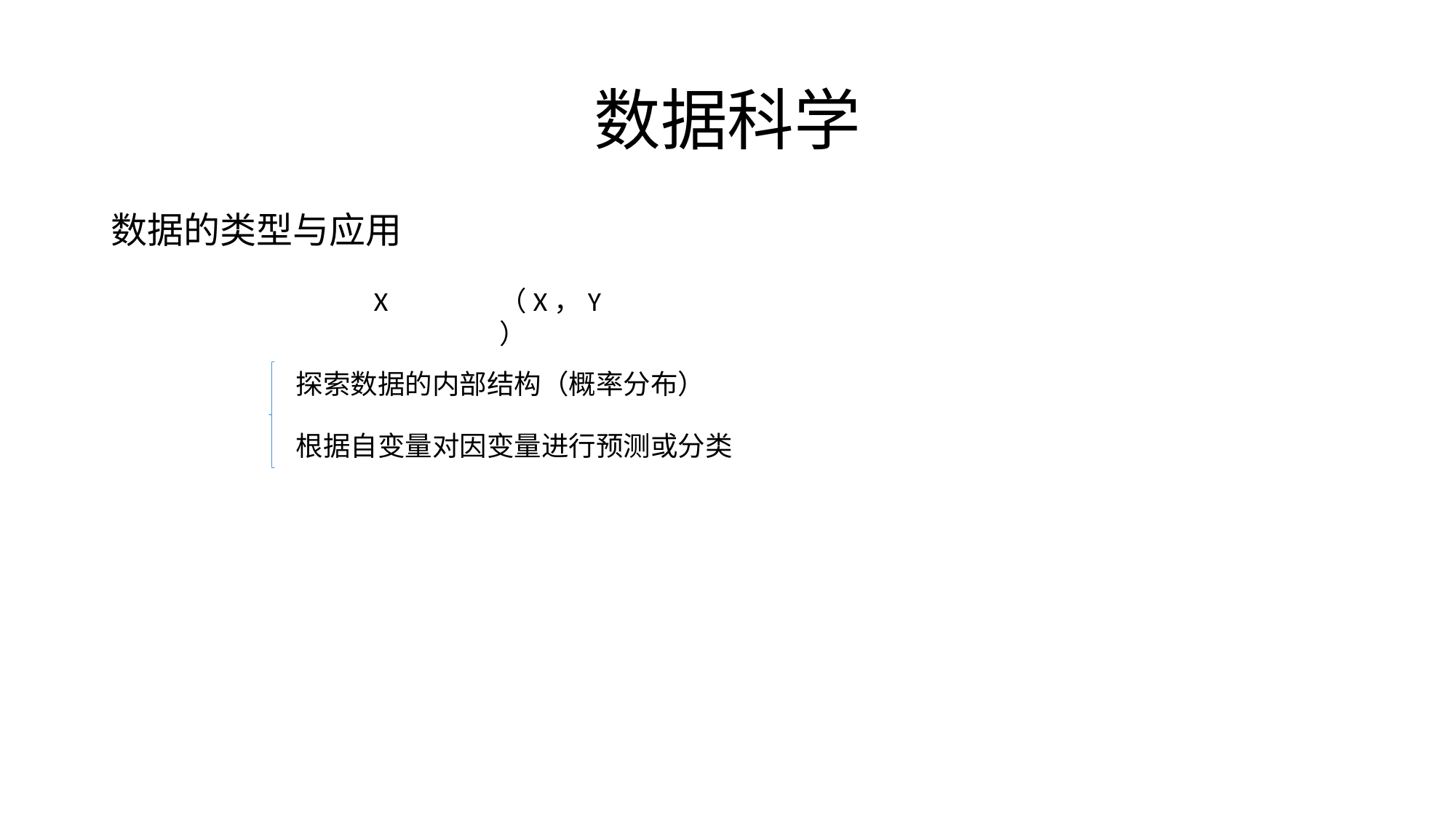

# 数据科学
数据的类型与应用
X
（X，Y）

探索数据的内部结构（概率分布）
根据自变量对因变量进行预测或分类